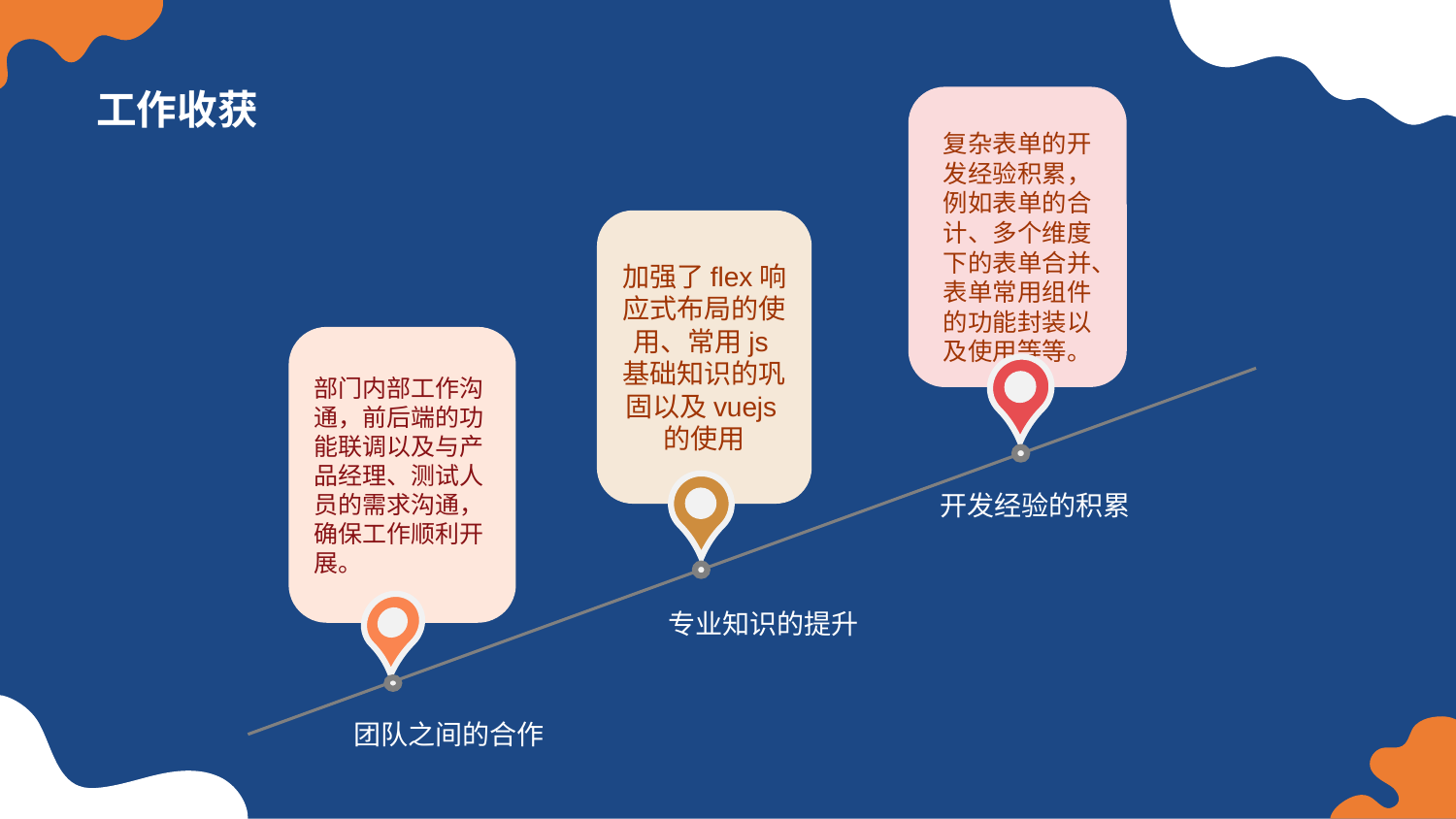

工作收获

复杂表单的开发经验积累，例如表单的合计、多个维度下的表单合并、表单常用组件的功能封装以及使用等等。

加强了flex响应式布局的使用、常用js基础知识的巩固以及vuejs的使用

部门内部工作沟通，前后端的功能联调以及与产品经理、测试人员的需求沟通，确保工作顺利开展。

开发经验的积累
专业知识的提升

团队之间的合作